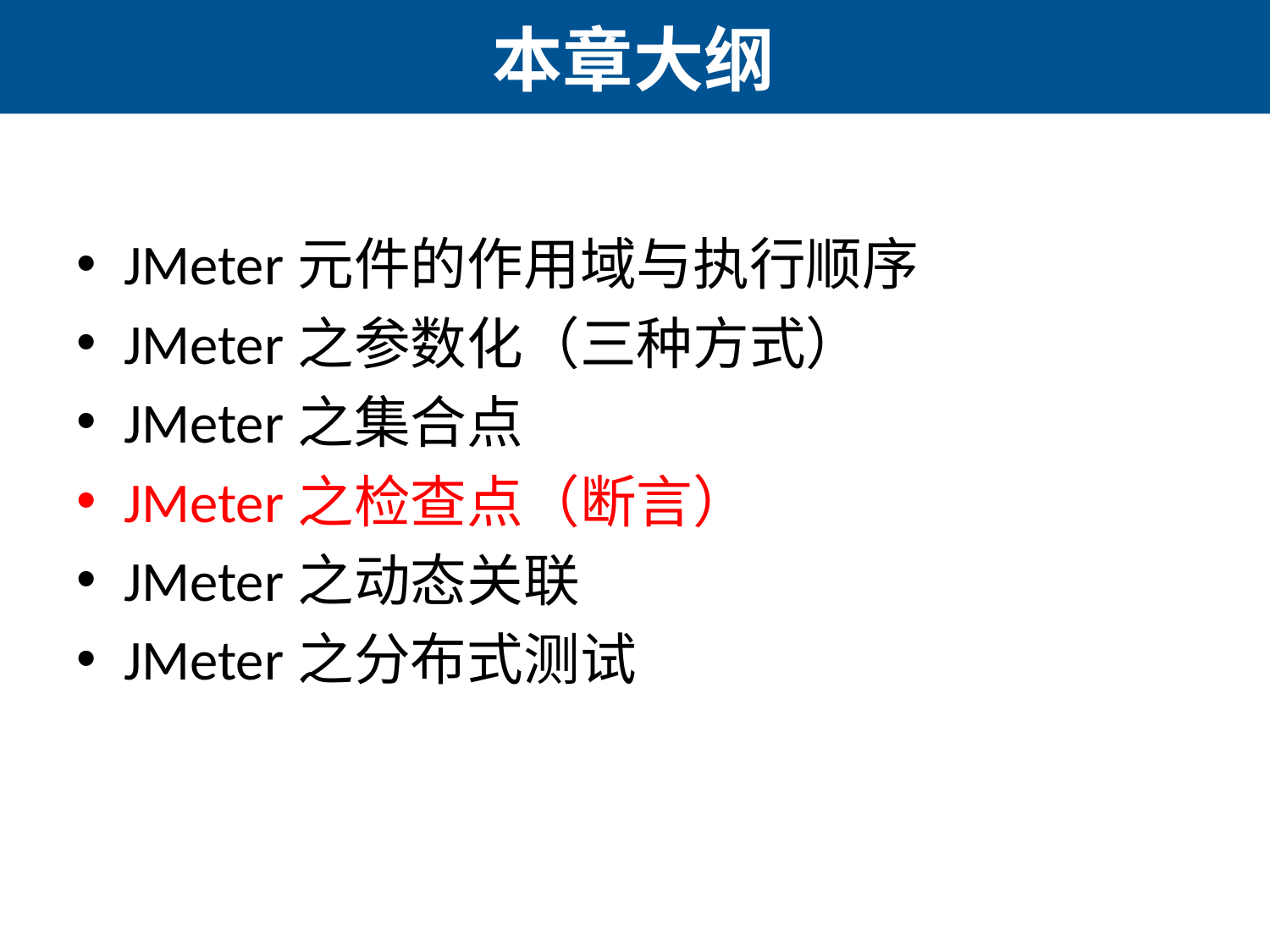

# 本章大纲
JMeter元件的作用域与执行顺序
JMeter之参数化（三种方式）
JMeter之集合点
JMeter之检查点（断言）
JMeter之动态关联
JMeter之分布式测试